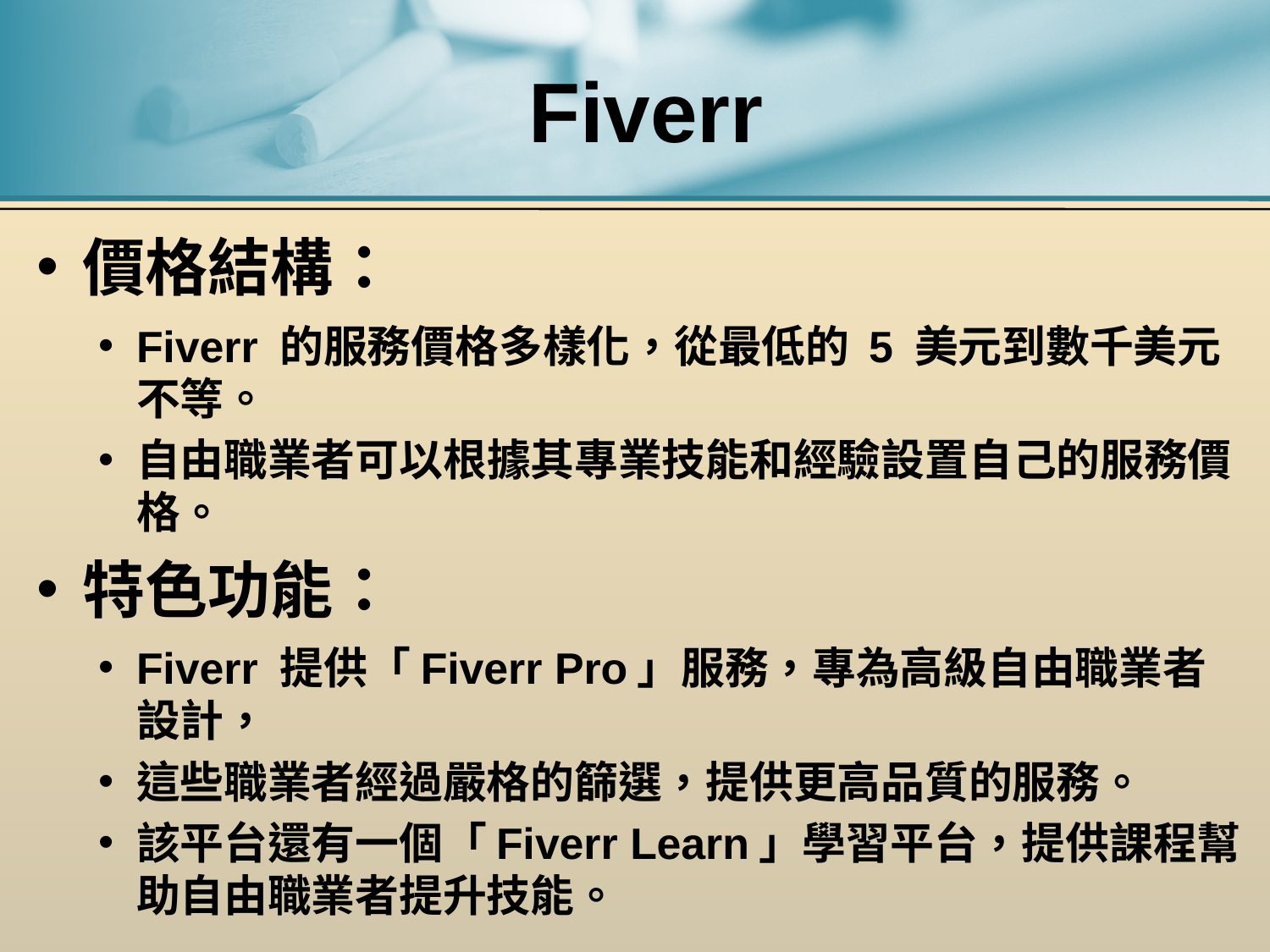

# Fiverr
價格結構：
Fiverr 的服務價格多樣化，從最低的 5 美元到數千美元不等。
自由職業者可以根據其專業技能和經驗設置自己的服務價格。
特色功能：
Fiverr 提供「Fiverr Pro」服務，專為高級自由職業者設計，
這些職業者經過嚴格的篩選，提供更高品質的服務。
該平台還有一個「Fiverr Learn」學習平台，提供課程幫助自由職業者提升技能。